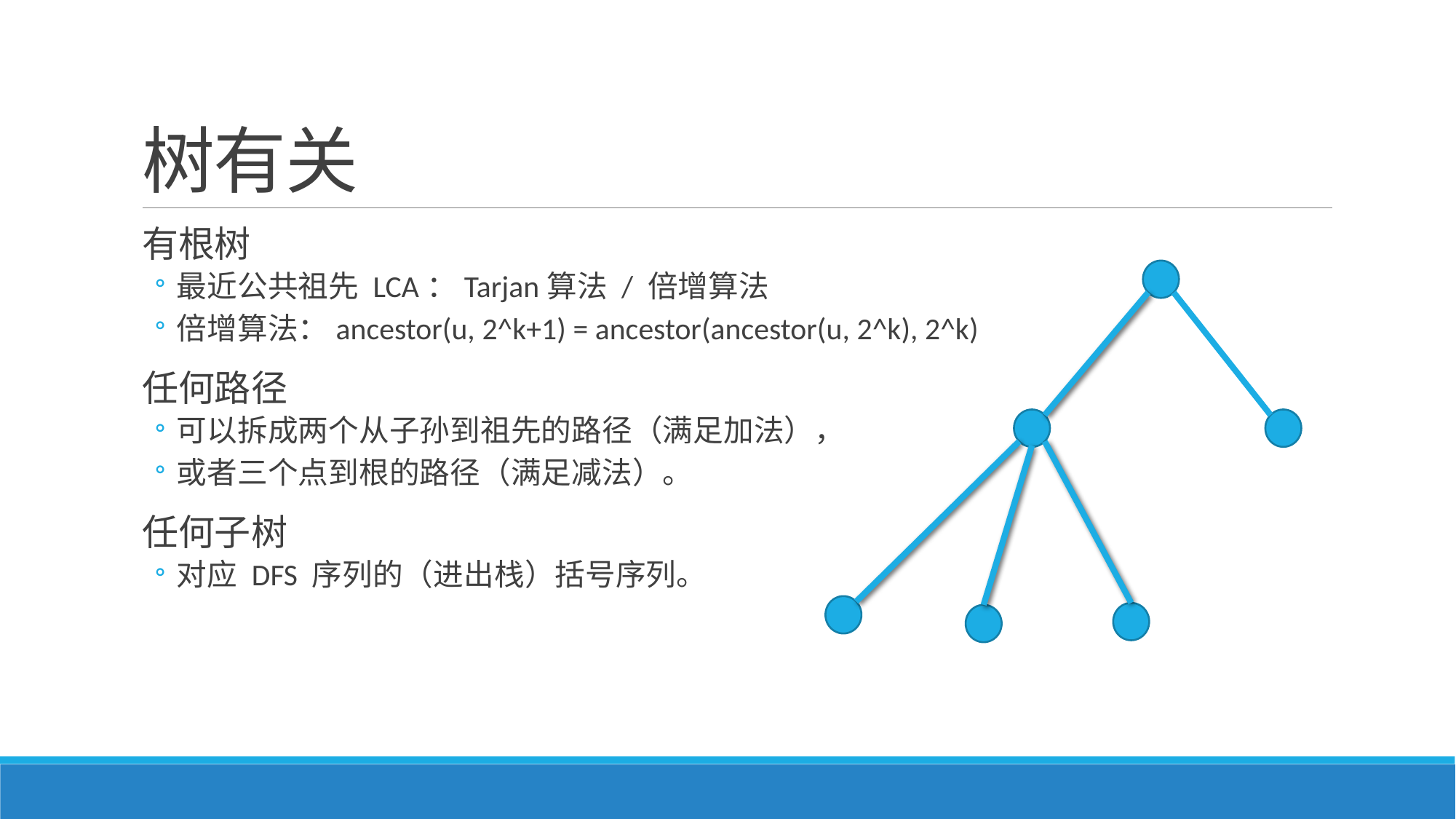

# 树有关
有根树
最近公共祖先 LCA：Tarjan算法 / 倍增算法
倍增算法：ancestor(u, 2^k+1) = ancestor(ancestor(u, 2^k), 2^k)
任何路径
可以拆成两个从子孙到祖先的路径（满足加法），
或者三个点到根的路径（满足减法）。
任何子树
对应 DFS 序列的（进出栈）括号序列。